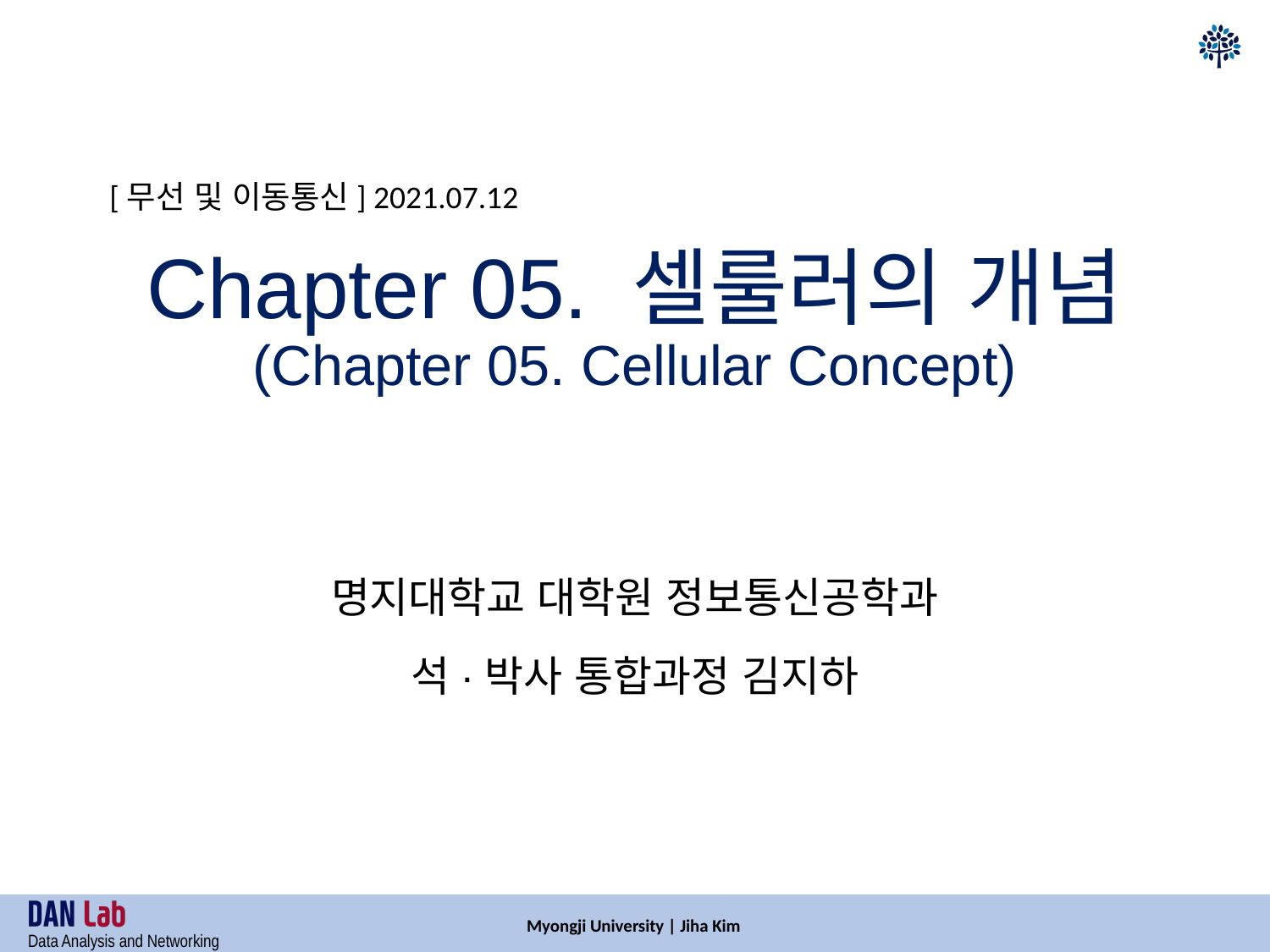

# Chapter 05. 셀룰러의 개념 (Chapter 05. Cellular Concept)
[무선 및 이동통신] 2021.07.12
명지대학교 대학원 정보통신공학과
석·박사 통합과정 김지하
Myongji University | Jiha Kim